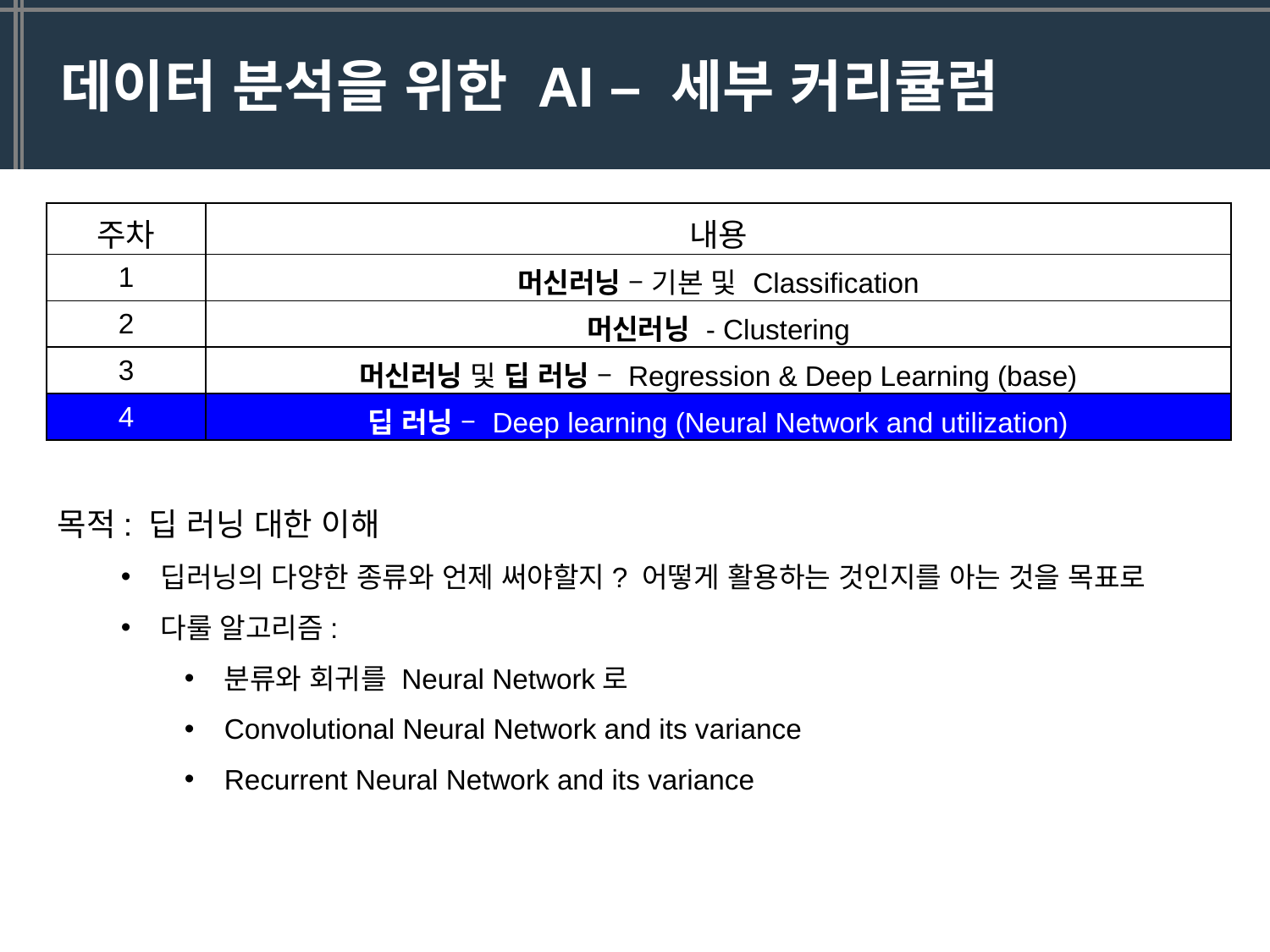

데이터 분석을 위한 AI – 세부 커리큘럼
| 주차 | 내용 |
| --- | --- |
| 1 | 머신러닝 – 기본 및 Classification |
| 2 | 머신러닝 - Clustering |
| 3 | 머신러닝 및 딥 러닝 – Regression & Deep Learning (base) |
| 4 | 딥 러닝 – Deep learning (Neural Network and utilization) |

목적: 딥 러닝 대한 이해
딥러닝의 다양한 종류와 언제 써야할지? 어떻게 활용하는 것인지를 아는 것을 목표로
다룰 알고리즘:
분류와 회귀를 Neural Network로
Convolutional Neural Network and its variance
Recurrent Neural Network and its variance